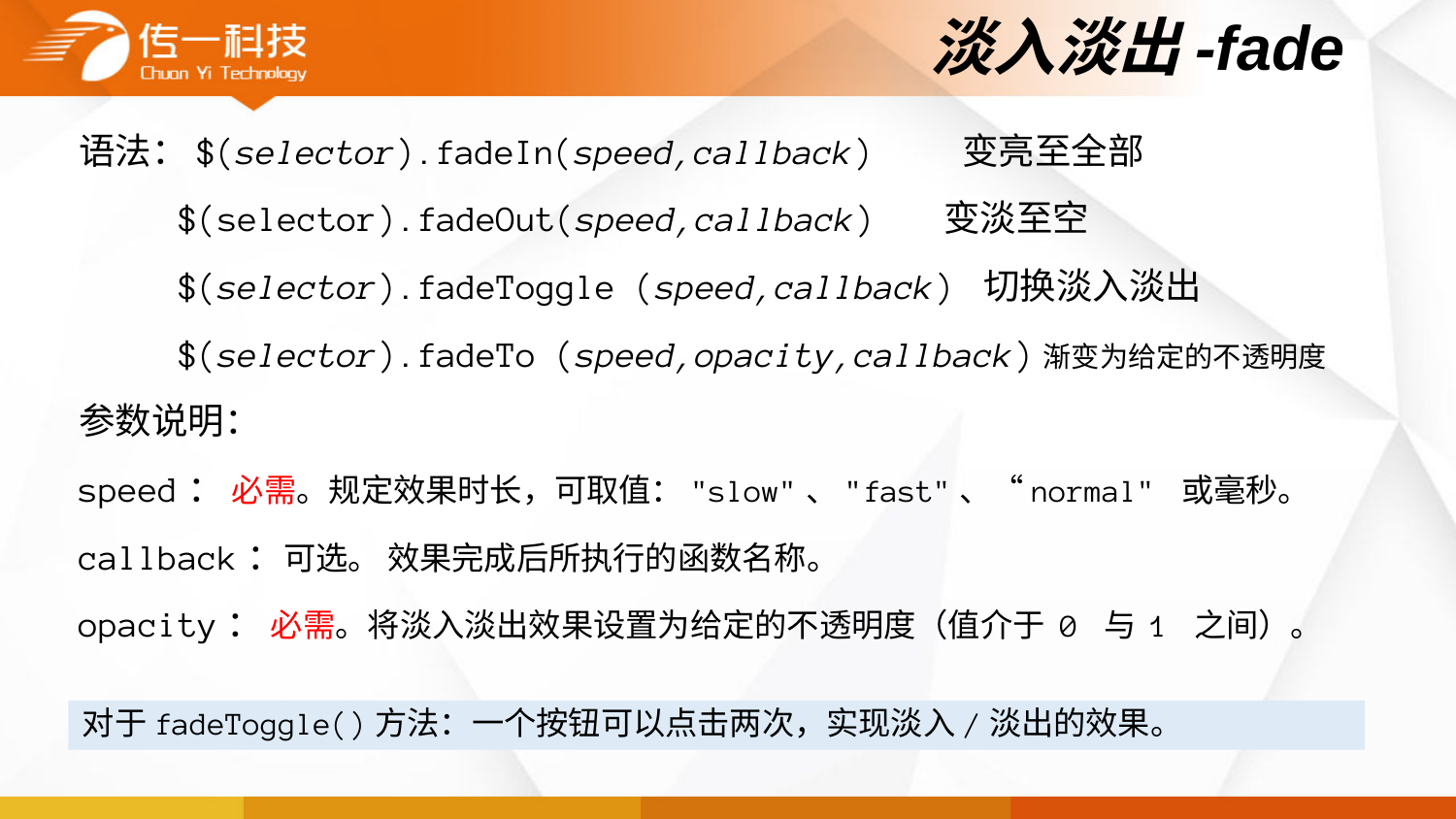

# 淡入淡出-fade
语法：$(selector).fadeIn(speed,callback)    变亮至全部
     $(selector).fadeOut(speed,callback)   变淡至空
     $(selector).fadeToggle (speed,callback) 切换淡入淡出
     $(selector).fadeTo (speed,opacity,callback)渐变为给定的不透明度
参数说明：
speed： 必需。规定效果时长，可取值："slow"、"fast"、“normal" 或毫秒。
callback：可选。 效果完成后所执行的函数名称。
opacity： 必需。将淡入淡出效果设置为给定的不透明度（值介于 0 与 1 之间）。

对于fadeToggle()方法：一个按钮可以点击两次，实现淡入/淡出的效果。